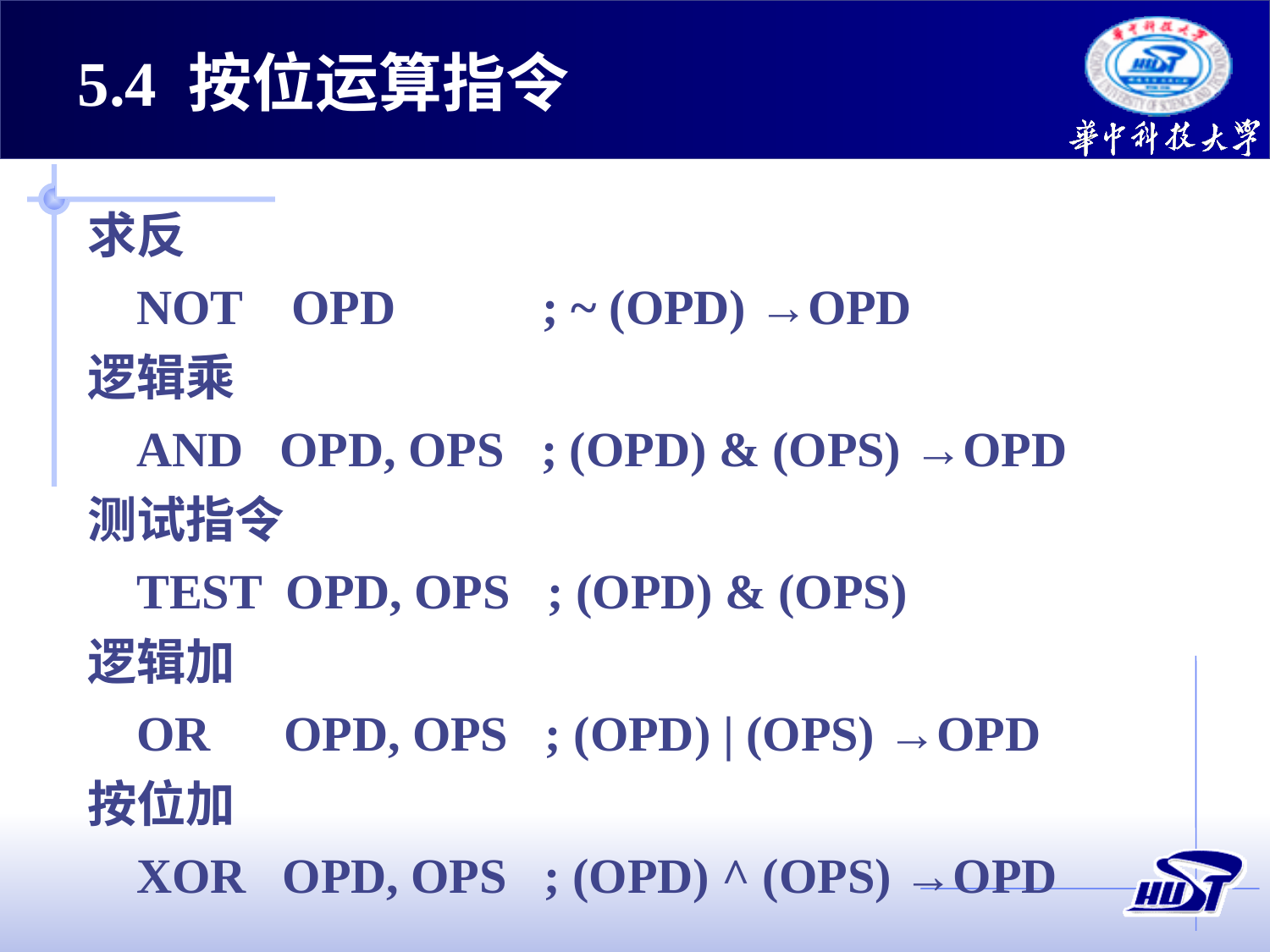

5.4 按位运算指令
求反
    NOT    OPD            ; ~ (OPD) →OPD
逻辑乘
    AND   OPD, OPS   ; (OPD) & (OPS) →OPD
测试指令
    TEST  OPD, OPS   ; (OPD) & (OPS)
逻辑加
    OR      OPD, OPS   ; (OPD) | (OPS) →OPD
按位加
    XOR   OPD, OPS   ; (OPD) ^ (OPS) →OPD